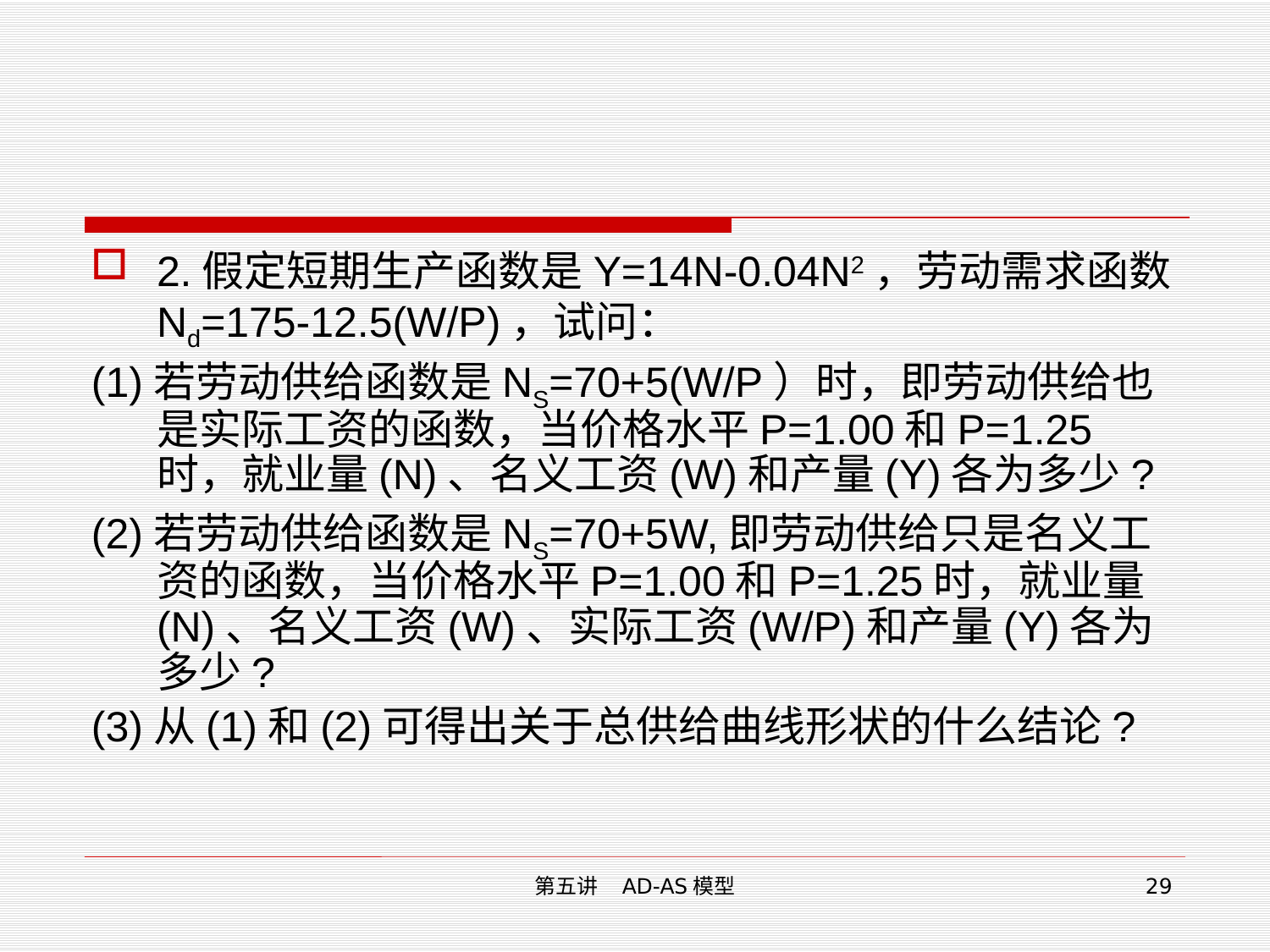

2.假定短期生产函数是Y=14N-0.04N2，劳动需求函数Nd=175-12.5(W/P)，试问：
(1)若劳动供给函数是NS=70+5(W/P）时，即劳动供给也是实际工资的函数，当价格水平P=1.00和P=1.25时，就业量(N)、名义工资(W)和产量(Y)各为多少?
(2)若劳动供给函数是NS=70+5W,即劳动供给只是名义工资的函数，当价格水平P=1.00和P=1.25时，就业量(N)、名义工资(W)、实际工资(W/P)和产量(Y)各为多少?
(3)从(1)和(2)可得出关于总供给曲线形状的什么结论?
第五讲    AD-AS模型
29